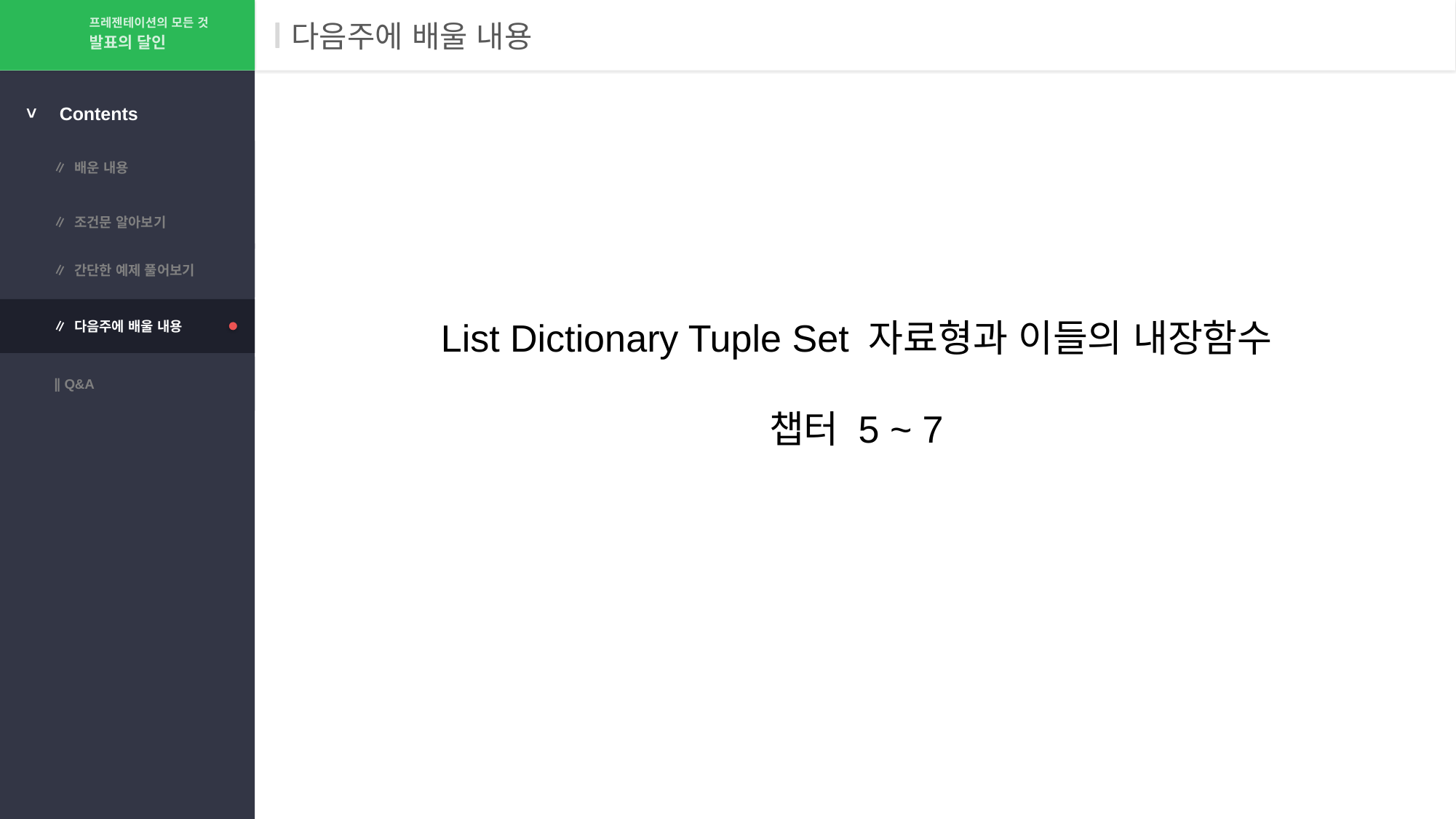

프레젠테이션의 모든 것
# 다음주에 배울 내용
발표의 달인
>
Contents
∥ 배운 내용
∥ 조건문 알아보기
∥ 간단한 예제 풀어보기
∥ 다음주에 배울 내용
List Dictionary Tuple Set 자료형과 이들의 내장함수

챕터 5 ~ 7

∥ Q&A